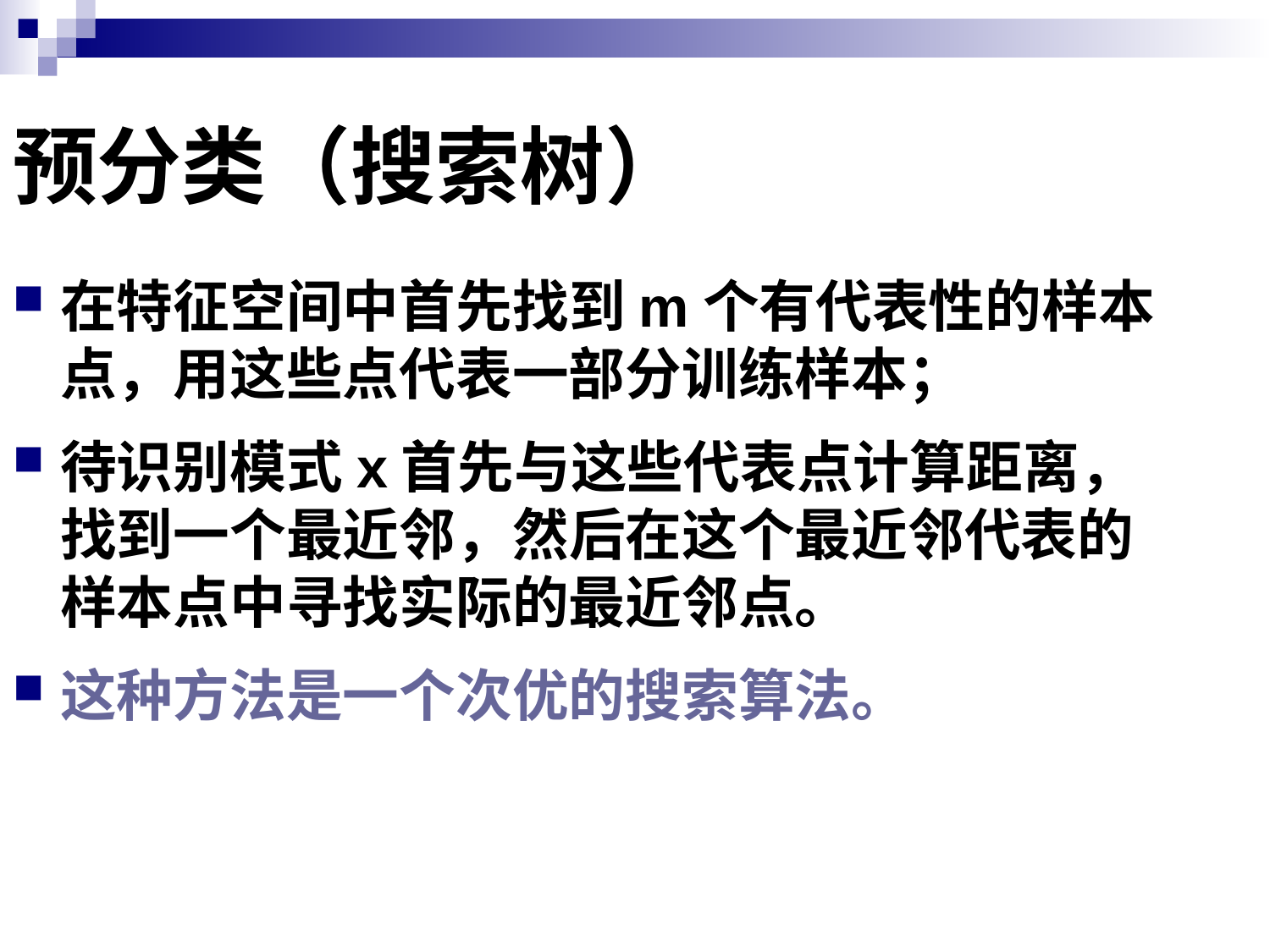

预分类（搜索树）
在特征空间中首先找到m个有代表性的样本点，用这些点代表一部分训练样本；
待识别模式x首先与这些代表点计算距离，找到一个最近邻，然后在这个最近邻代表的样本点中寻找实际的最近邻点。
这种方法是一个次优的搜索算法。